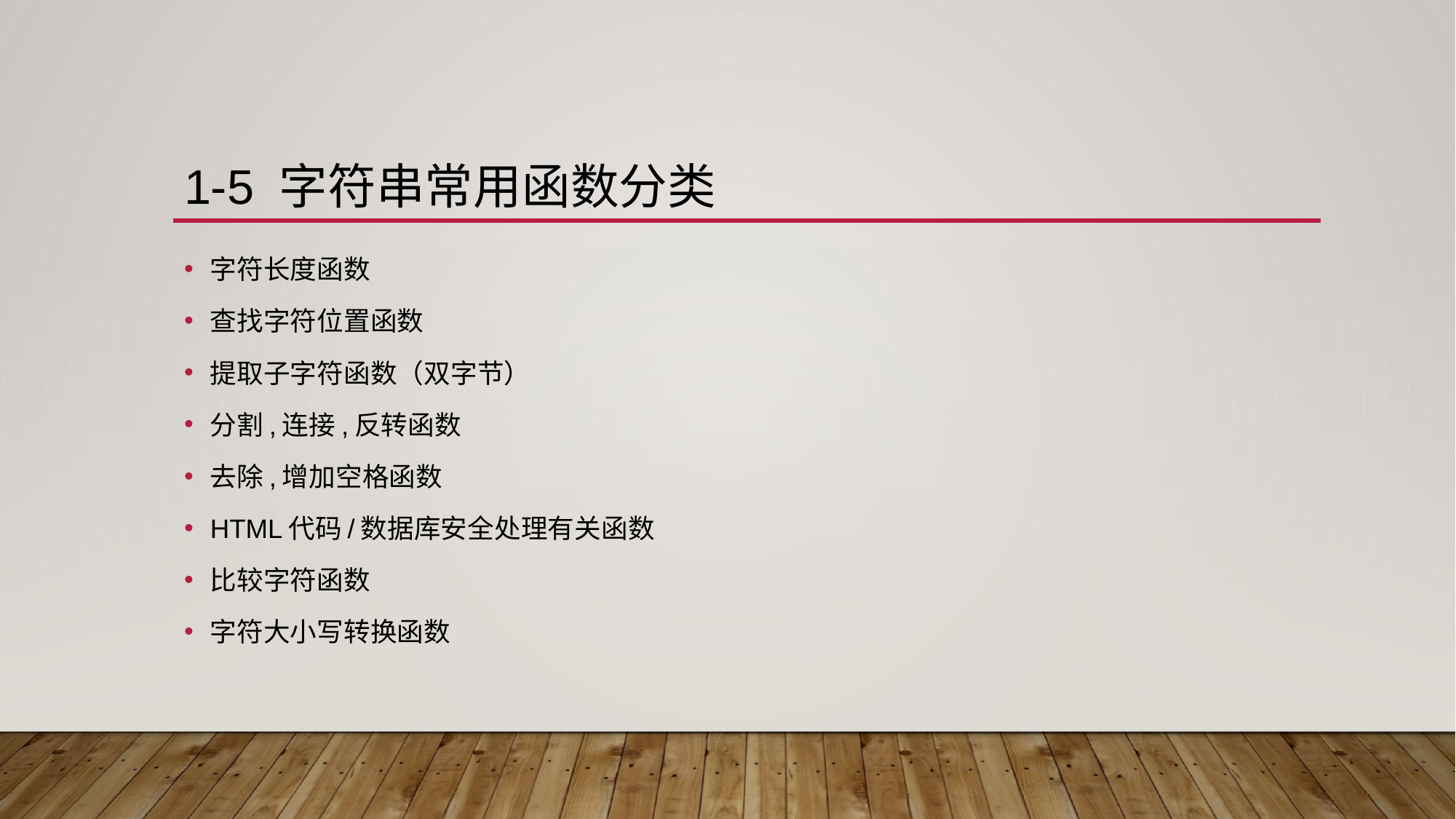

# 1-5 字符串常用函数分类
字符长度函数
查找字符位置函数
提取子字符函数（双字节）
分割,连接,反转函数
去除,增加空格函数
HTML代码/数据库安全处理有关函数
比较字符函数
字符大小写转换函数